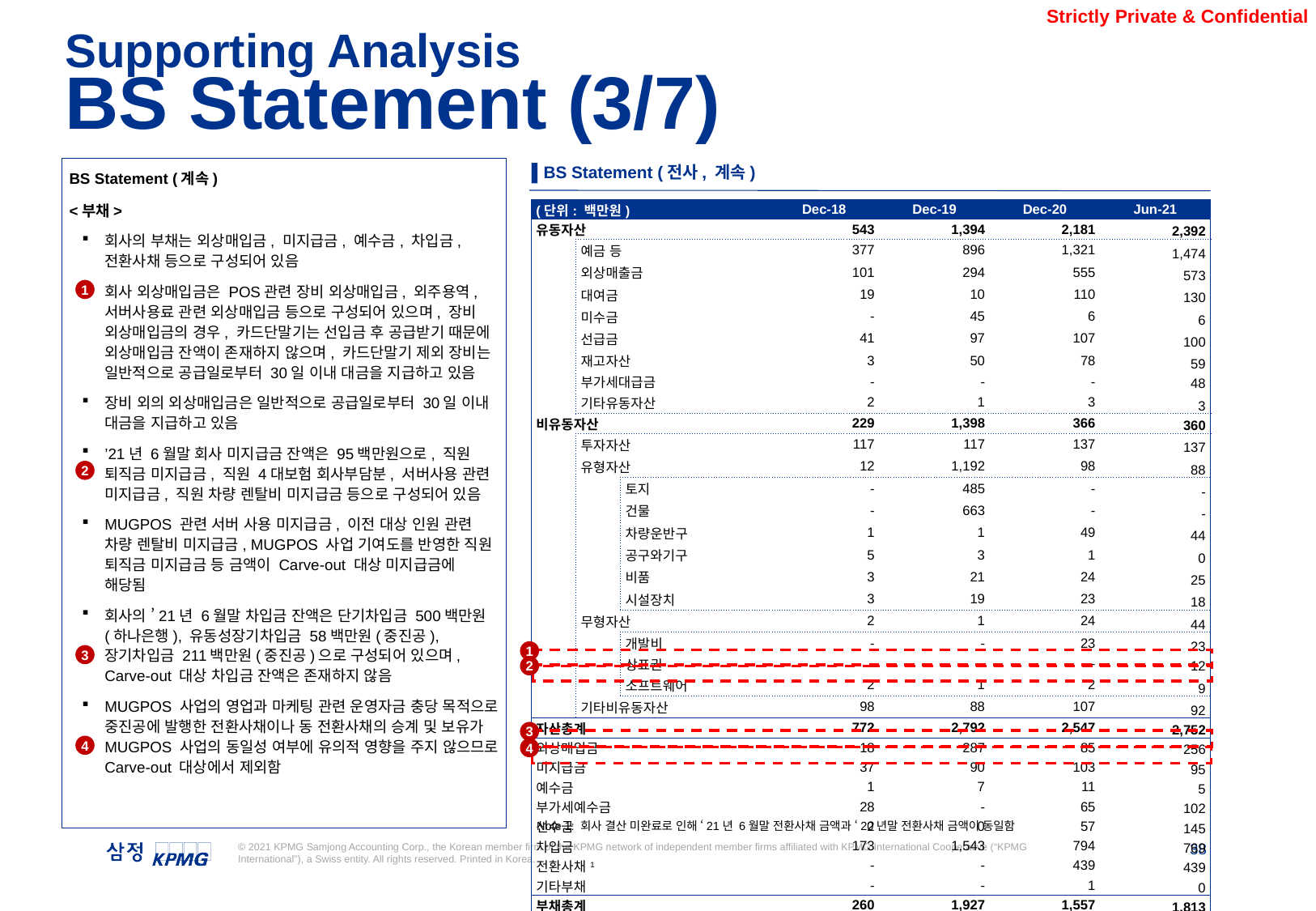

Supporting Analysis
BS Statement (3/7)
▌BS Statement (전사, 계속)

BS Statement (계속)
<부채>
회사의 부채는 외상매입금, 미지급금, 예수금, 차입금, 전환사채 등으로 구성되어 있음
회사 외상매입금은 POS관련 장비 외상매입금, 외주용역, 서버사용료 관련 외상매입금 등으로 구성되어 있으며, 장비 외상매입금의 경우, 카드단말기는 선입금 후 공급받기 때문에 외상매입금 잔액이 존재하지 않으며, 카드단말기 제외 장비는 일반적으로 공급일로부터 30일 이내 대금을 지급하고 있음
장비 외의 외상매입금은 일반적으로 공급일로부터 30일 이내 대금을 지급하고 있음
’21년 6월말 회사 미지급금 잔액은 95백만원으로, 직원 퇴직금 미지급금, 직원 4대보험 회사부담분, 서버사용 관련 미지급금, 직원 차량 렌탈비 미지급금 등으로 구성되어 있음
MUGPOS 관련 서버 사용 미지급금, 이전 대상 인원 관련 차량 렌탈비 미지급금, MUGPOS 사업 기여도를 반영한 직원 퇴직금 미지급금 등 금액이 Carve-out 대상 미지급금에 해당됨
회사의 ’21년 6월말 차입금 잔액은 단기차입금 500백만원(하나은행), 유동성장기차입금 58백만원(중진공), 장기차입금 211백만원(중진공)으로 구성되어 있으며, Carve-out 대상 차입금 잔액은 존재하지 않음
MUGPOS 사업의 영업과 마케팅 관련 운영자금 충당 목적으로 중진공에 발행한 전환사채이나 동 전환사채의 승계 및 보유가 MUGPOS 사업의 동일성 여부에 유의적 영향을 주지 않으므로 Carve-out 대상에서 제외함
| (단위: 백만원) |  |  | Dec-18 | Dec-19 | Dec-20 | Jun-21 |
| --- | --- | --- | --- | --- | --- | --- |
| 유동자산 |  |  | 543 | 1,394 | 2,181 | 2,392 |
|  | 예금 등 |  | 377 | 896 | 1,321 | 1,474 |
|  | 외상매출금 |  | 101 | 294 | 555 | 573 |
|  | 대여금 |  | 19 | 10 | 110 | 130 |
|  | 미수금 |  | - | 45 | 6 | 6 |
|  | 선급금 |  | 41 | 97 | 107 | 100 |
|  | 재고자산 |  | 3 | 50 | 78 | 59 |
|  | 부가세대급금 |  | - | - | - | 48 |
|  | 기타유동자산 |  | 2 | 1 | 3 | 3 |
| 비유동자산 |  |  | 229 | 1,398 | 366 | 360 |
|  | 투자자산 |  | 117 | 117 | 137 | 137 |
|  | 유형자산 |  | 12 | 1,192 | 98 | 88 |
|  |  | 토지 | - | 485 | - | - |
|  |  | 건물 | - | 663 | - | - |
|  |  | 차량운반구 | 1 | 1 | 49 | 44 |
|  |  | 공구와기구 | 5 | 3 | 1 | 0 |
|  |  | 비품 | 3 | 21 | 24 | 25 |
|  |  | 시설장치 | 3 | 19 | 23 | 18 |
|  | 무형자산 |  | 2 | 1 | 24 | 44 |
|  |  | 개발비 | - | - | 23 | 23 |
|  |  | 상표권 | - | - | - | 12 |
|  |  | 소프트웨어 | 2 | 1 | 2 | 9 |
|  | 기타비유동자산 |  | 98 | 88 | 107 | 92 |
| 자산총계 |  |  | 772 | 2,792 | 2,547 | 2,752 |
| 외상매입금 |  |  | 18 | 287 | 85 | 256 |
| 미지급금 |  |  | 37 | 90 | 103 | 95 |
| 예수금 |  |  | 1 | 7 | 11 | 5 |
| 부가세예수금 |  |  | 28 | - | 65 | 102 |
| 선수금 |  |  | 2 | 0 | 57 | 145 |
| 차입금 |  |  | 173 | 1,543 | 794 | 769 |
| 전환사채1 |  |  | - | - | 439 | 439 |
| 기타부채 |  |  | - | - | 1 | 0 |
| 부채총계 |  |  | 260 | 1,927 | 1,557 | 1,813 |
| 순자산 |  |  | 512 | 864 | 990 | 939 |
1
2
1
3

2

3

4
4

Note 1: 회사 결산 미완료로 인해 ‘21년 6월말 전환사채 금액과 ‘20년말 전환사채 금액이 동일함